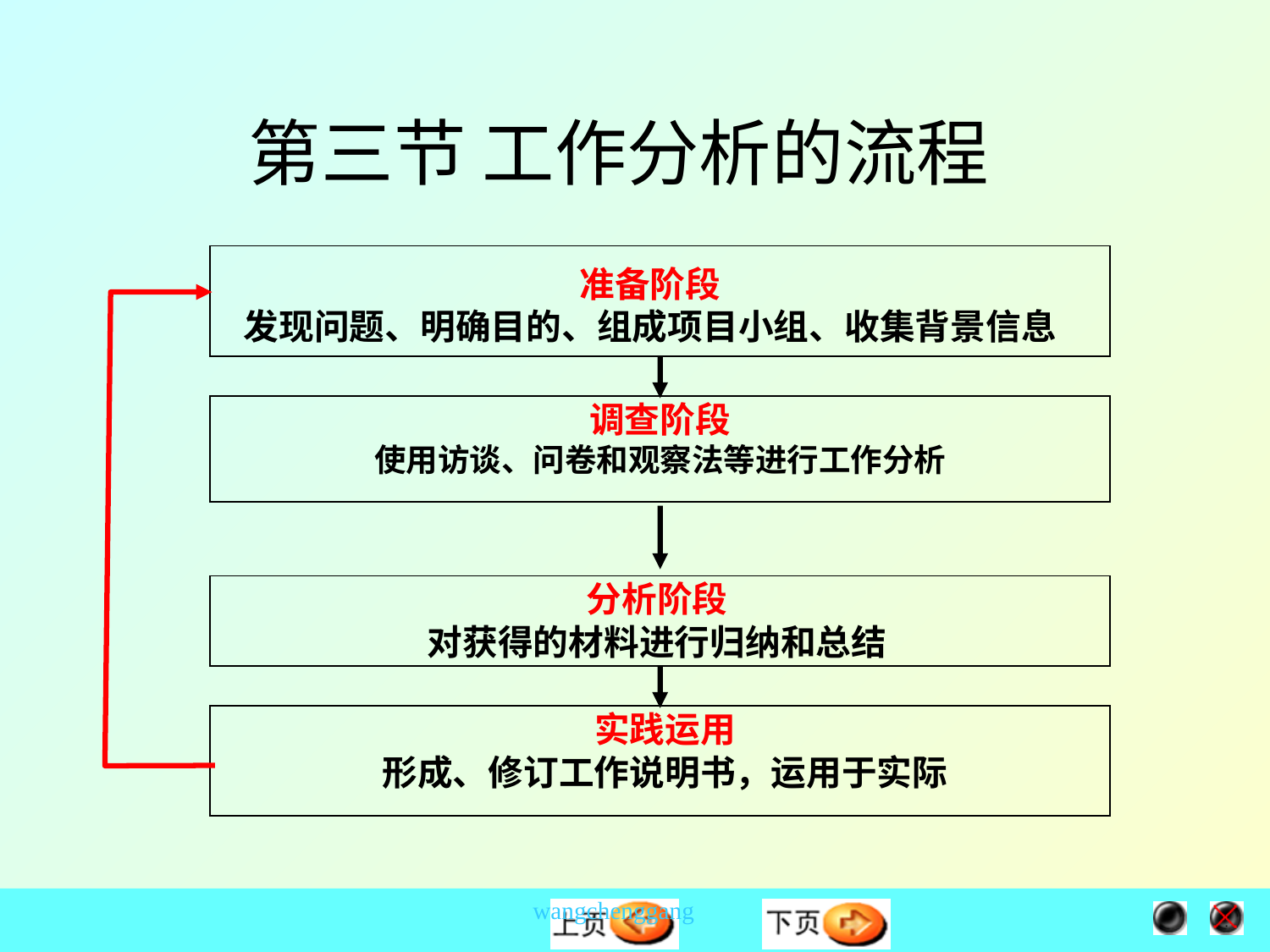

# 第三节 工作分析的流程

准备阶段
发现问题、明确目的、组成项目小组、收集背景信息

调查阶段
使用访谈、问卷和观察法等进行工作分析

分析阶段
对获得的材料进行归纳和总结

实践运用
形成、修订工作说明书，运用于实际
wangchenggang